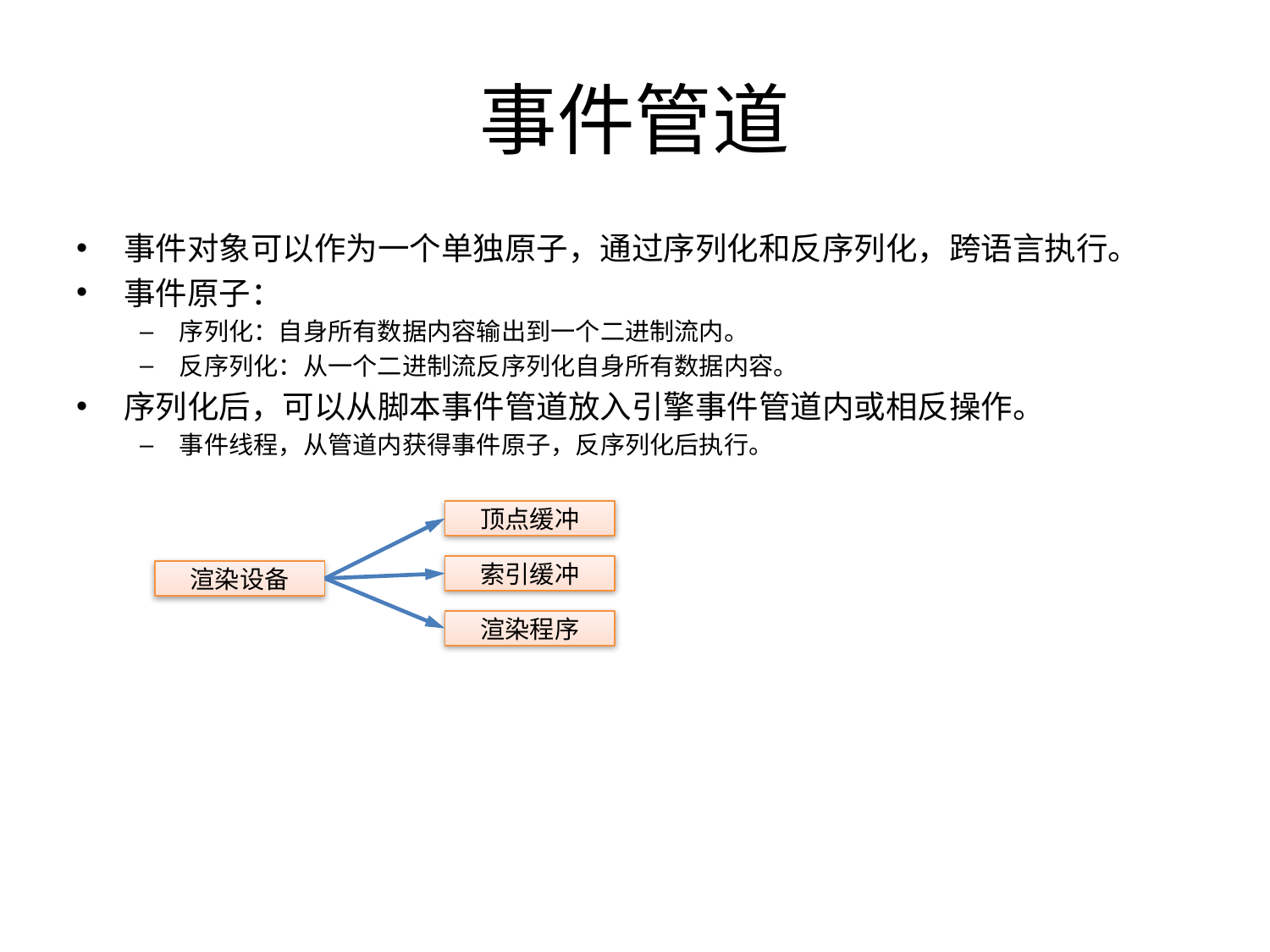

# 事件管道
事件对象可以作为一个单独原子，通过序列化和反序列化，跨语言执行。
事件原子：
序列化：自身所有数据内容输出到一个二进制流内。
反序列化：从一个二进制流反序列化自身所有数据内容。
序列化后，可以从脚本事件管道放入引擎事件管道内或相反操作。
事件线程，从管道内获得事件原子，反序列化后执行。
顶点缓冲
索引缓冲
渲染设备
渲染程序